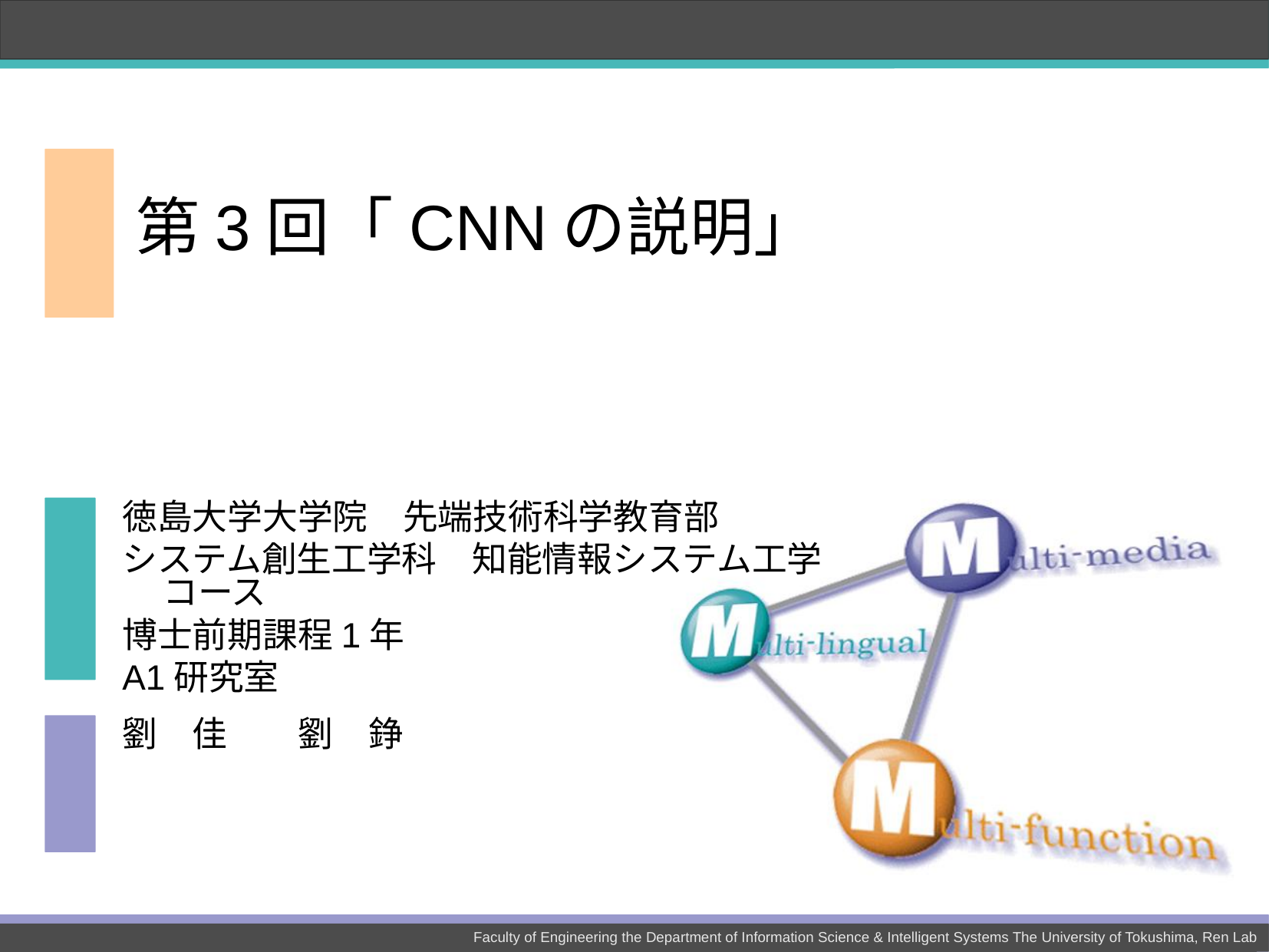

第3回「CNNの説明」
徳島大学大学院　先端技術科学教育部
システム創生工学科　知能情報システム工学コース
博士前期課程1年
A1研究室
劉　佳         劉　錚